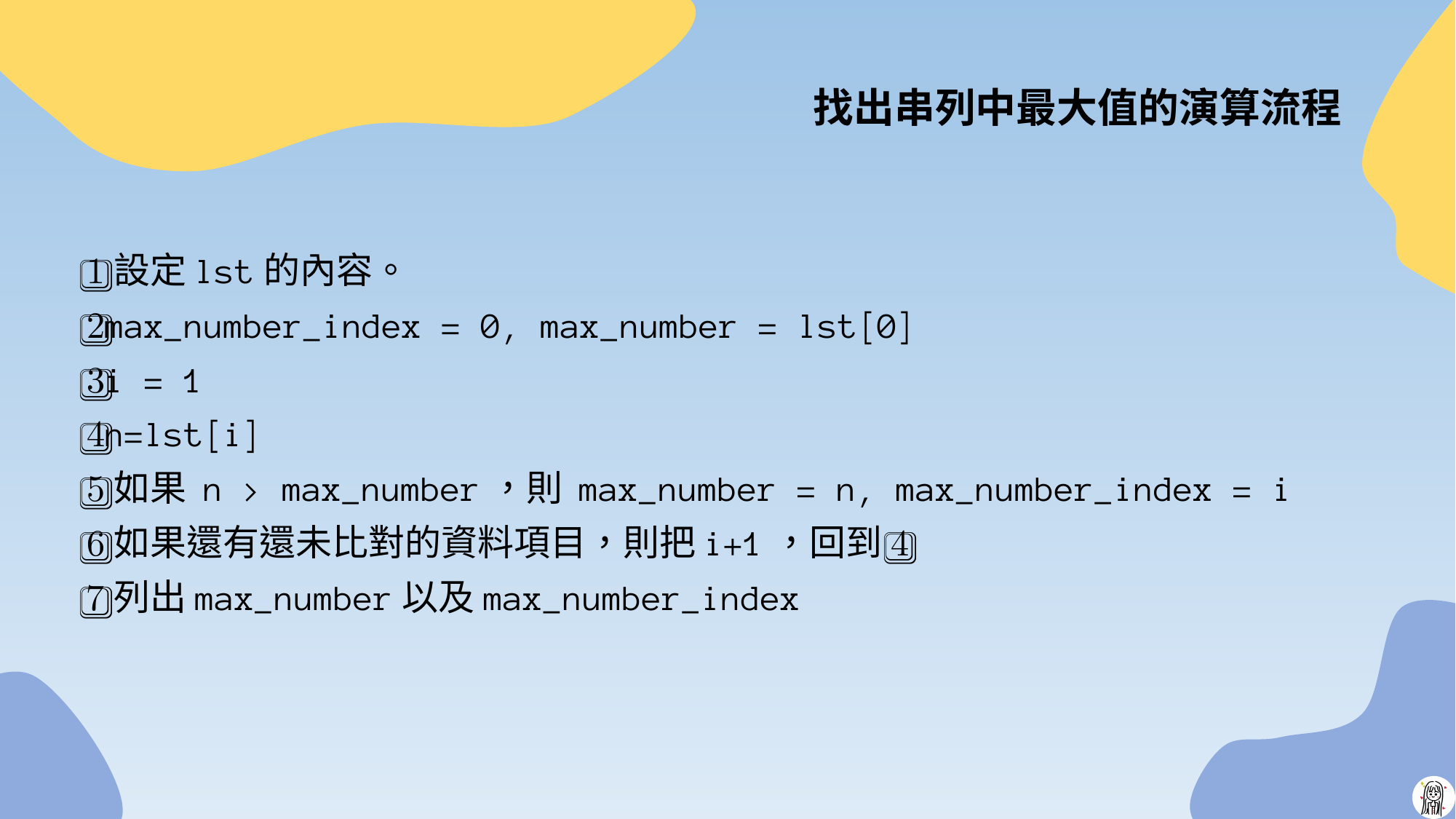

# 找出串列中最大值的演算流程
1️⃣設定lst的內容。
2️⃣max_number_index = 0, max_number = lst[0]
3️⃣i = 1
4️⃣n=lst[i]
5️⃣如果 n > max_number，則 max_number = n, max_number_index = i
6️⃣如果還有還未比對的資料項目，則把i+1，回到4️⃣
7️⃣列出max_number以及max_number_index

15